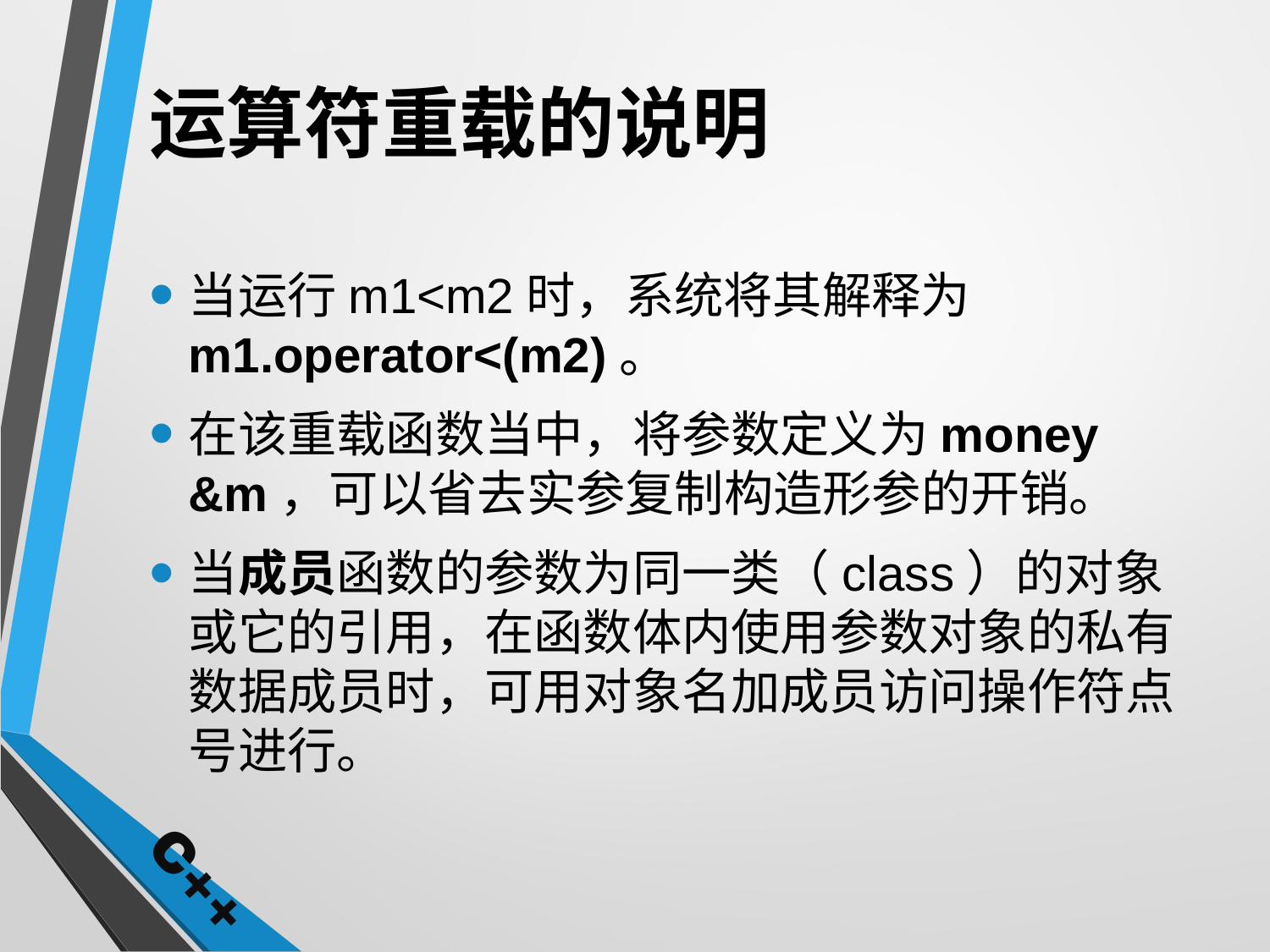

# 运算符重载的说明
当运行m1<m2时，系统将其解释为m1.operator<(m2)。
在该重载函数当中，将参数定义为money &m，可以省去实参复制构造形参的开销。
当成员函数的参数为同一类（class）的对象或它的引用，在函数体内使用参数对象的私有数据成员时，可用对象名加成员访问操作符点号进行。